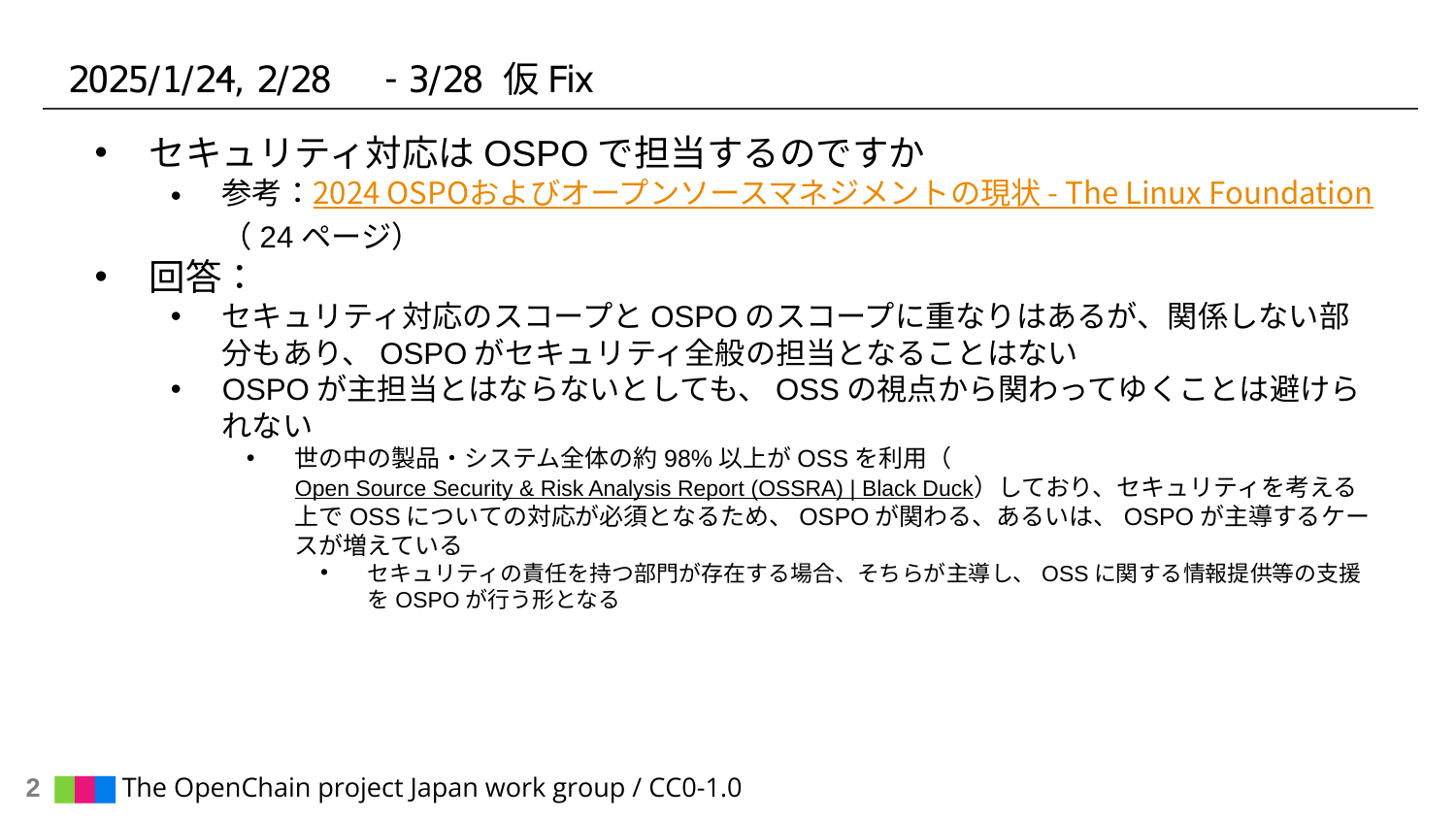

# 2025/1/24, 2/28　- 3/28 仮Fix
セキュリティ対応はOSPOで担当するのですか
参考：2024 OSPOおよびオープンソースマネジメントの現状 - The Linux Foundation（24ページ）
回答：
セキュリティ対応のスコープとOSPOのスコープに重なりはあるが、関係しない部分もあり、OSPOがセキュリティ全般の担当となることはない
OSPOが主担当とはならないとしても、OSSの視点から関わってゆくことは避けられない
世の中の製品・システム全体の約98%以上がOSSを利用（Open Source Security & Risk Analysis Report (OSSRA) | Black Duck）しており、セキュリティを考える上でOSSについての対応が必須となるため、OSPOが関わる、あるいは、OSPOが主導するケースが増えている
セキュリティの責任を持つ部門が存在する場合、そちらが主導し、OSSに関する情報提供等の支援をOSPOが行う形となる